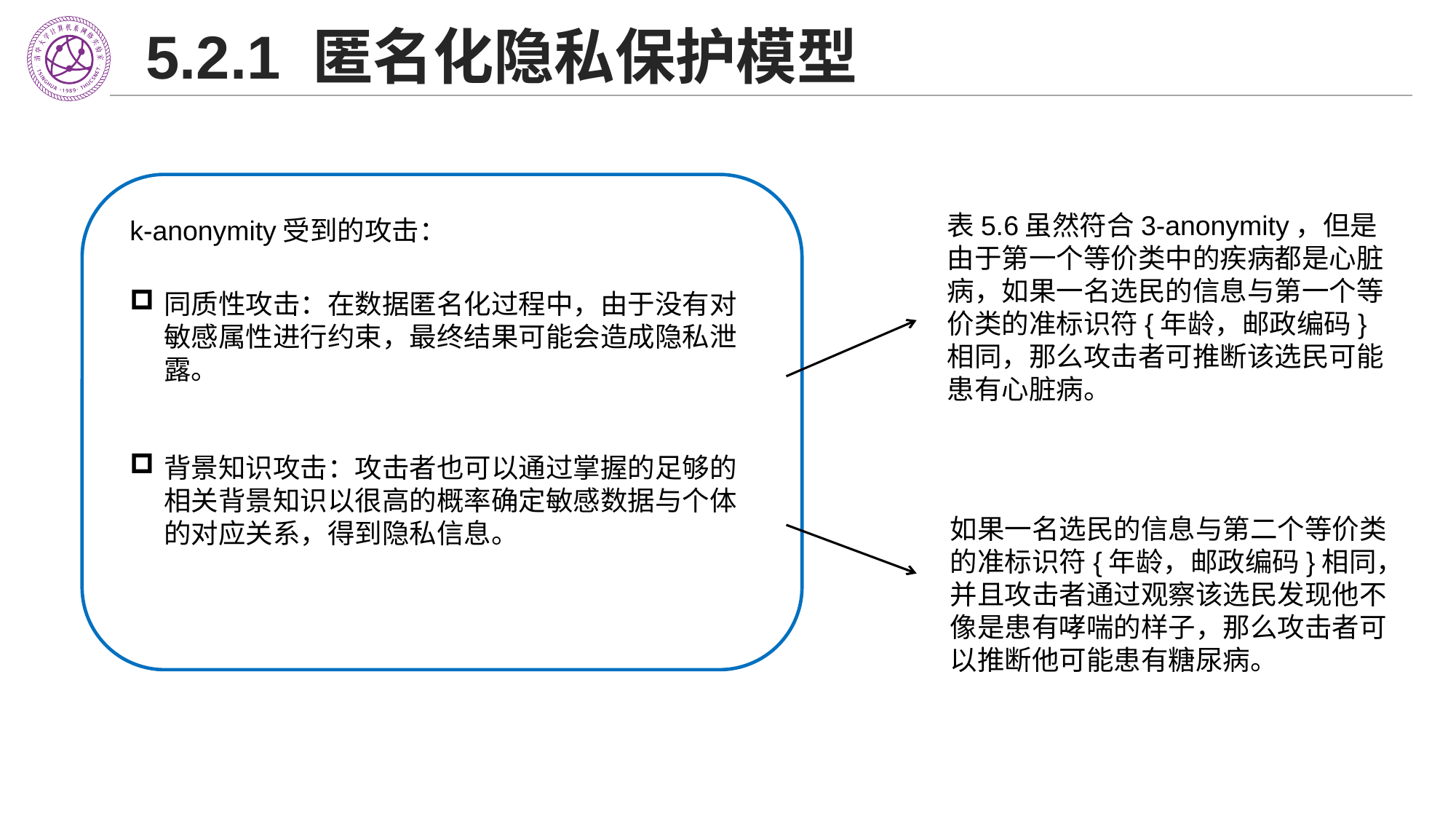

# 5.2.1 匿名化隐私保护模型

表5.6虽然符合3-anonymity，但是由于第一个等价类中的疾病都是心脏病，如果一名选民的信息与第一个等价类的准标识符{年龄，邮政编码}相同，那么攻击者可推断该选民可能患有心脏病。
k-anonymity受到的攻击：
同质性攻击：在数据匿名化过程中，由于没有对敏感属性进行约束，最终结果可能会造成隐私泄露。

背景知识攻击：攻击者也可以通过掌握的足够的相关背景知识以很高的概率确定敏感数据与个体的对应关系，得到隐私信息。
如果一名选民的信息与第二个等价类的准标识符{年龄，邮政编码}相同，并且攻击者通过观察该选民发现他不像是患有哮喘的样子，那么攻击者可以推断他可能患有糖尿病。